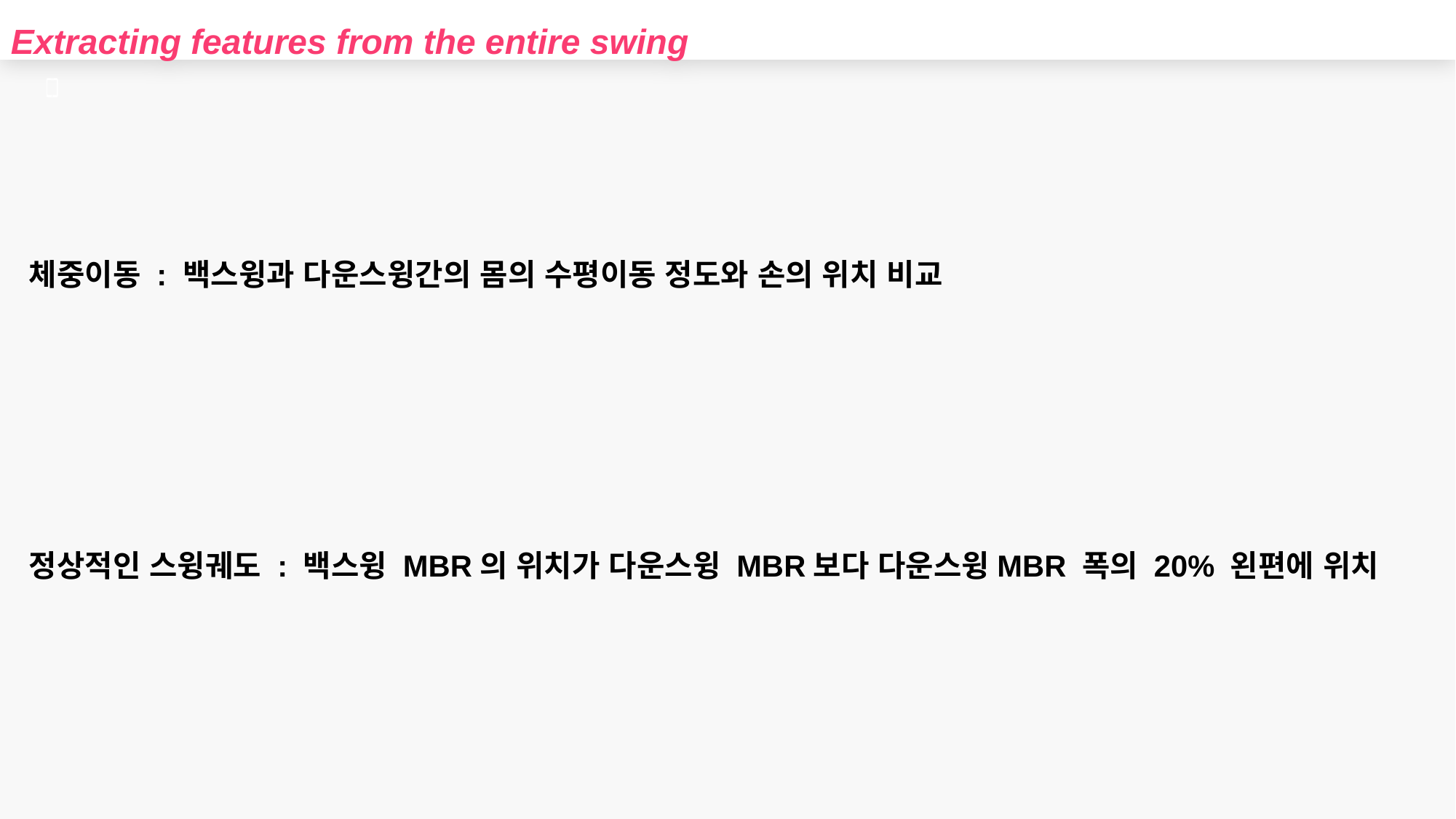

Extracting features from the entire swing

체중이동 : 백스윙과 다운스윙간의 몸의 수평이동 정도와 손의 위치 비교

정상적인 스윙궤도 : 백스윙 MBR의 위치가 다운스윙 MBR보다 다운스윙MBR 폭의 20% 왼편에 위치